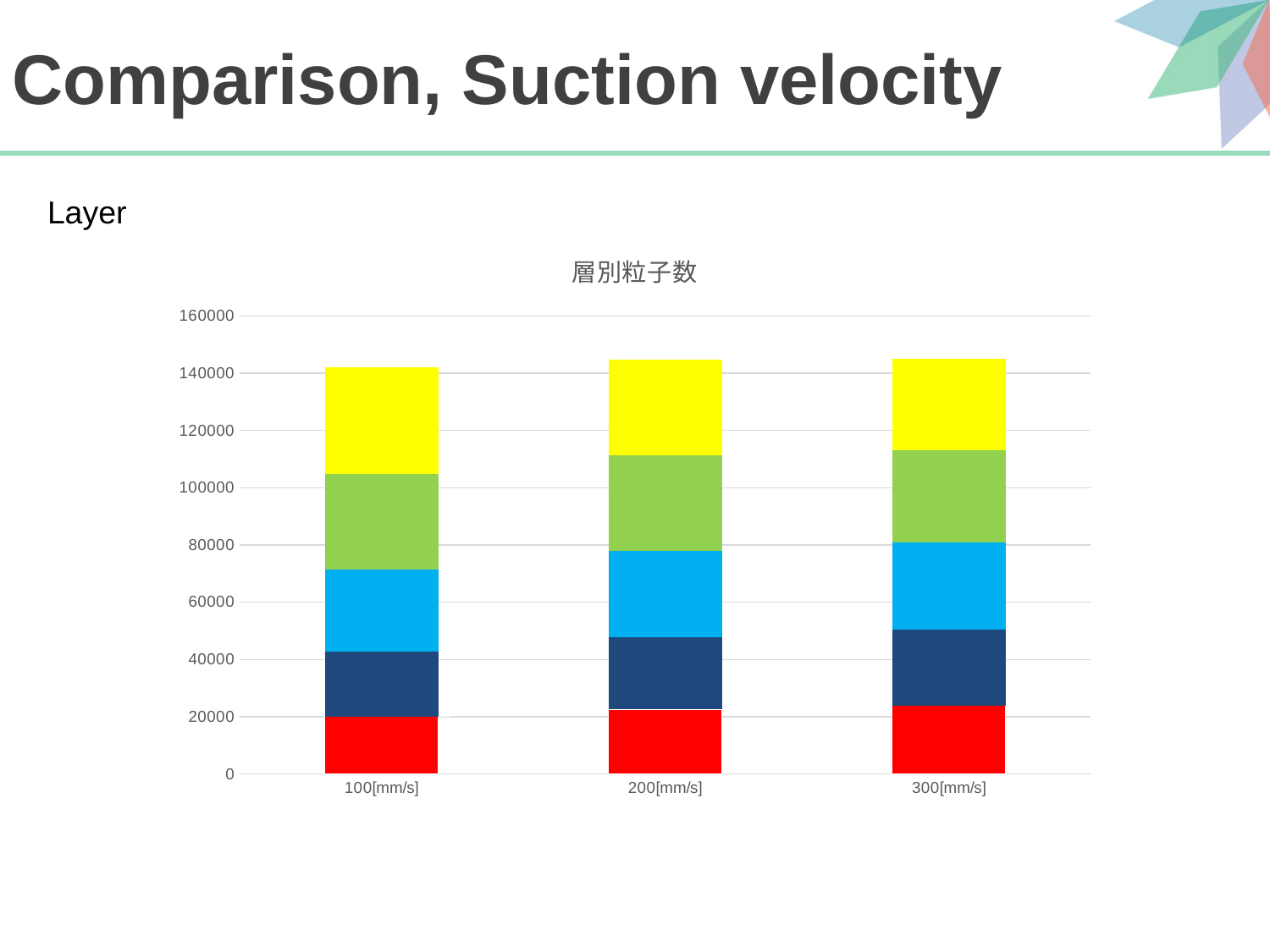

# Comparison, Suction velocity

Layer

### Chart: 層別粒子数

| Category |  |  |  |  |  |
|---|---|---|---|---|---|
| 100[mm/s] | 20129.0 | 22576.0 | 28765.0 | 33207.0 | 37447.0 |
| 200[mm/s] | 22542.0 | 25159.0 | 30313.0 | 33215.0 | 33510.0 |
| 300[mm/s] | 23974.0 | 26392.0 | 30653.0 | 32134.0 | 31892.0 |